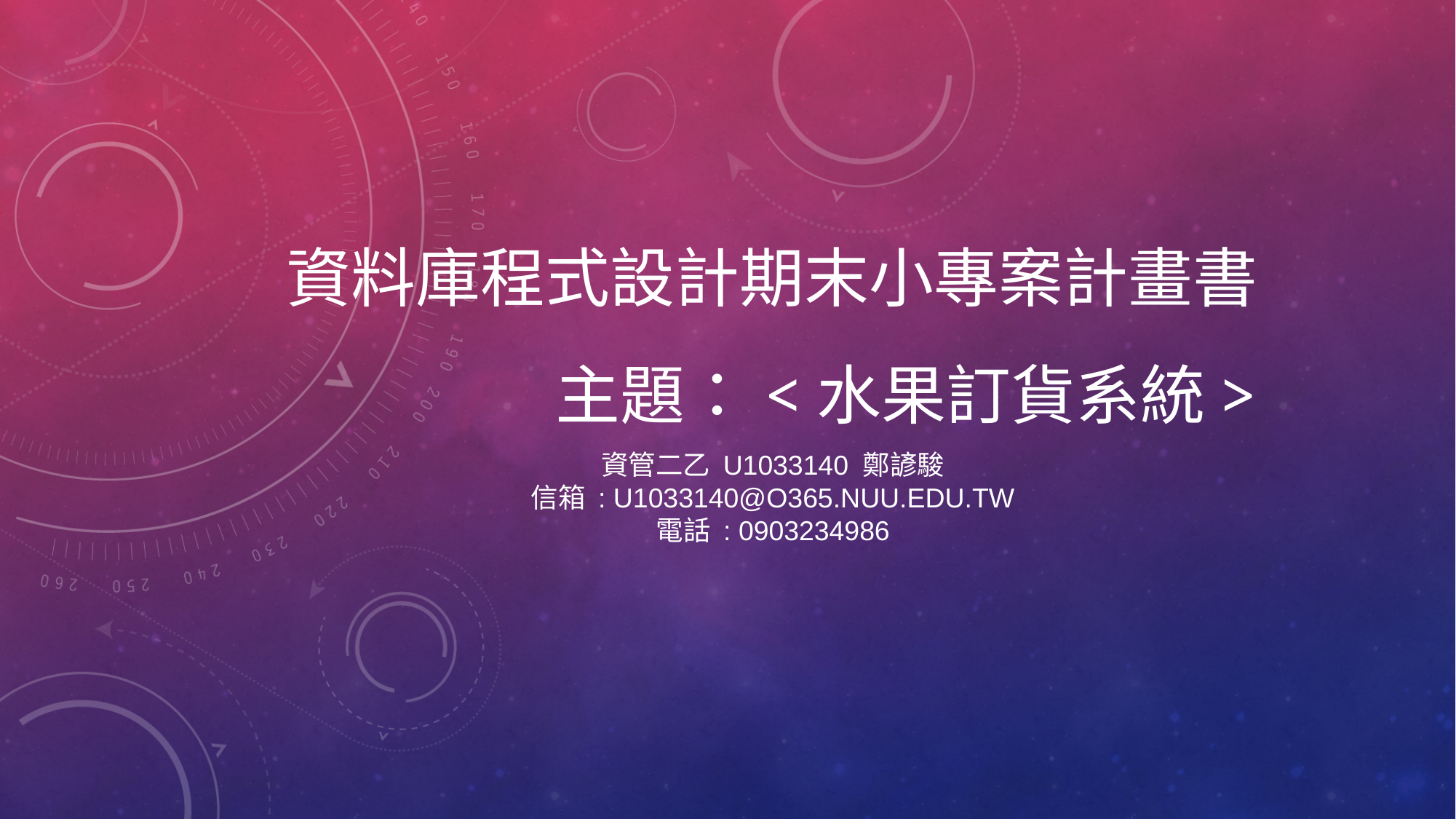

# 資料庫程式設計期末小專案計畫書 主題：<水果訂貨系統>
資管二乙 U1033140 鄭諺駿
信箱 : u1033140@o365.nuu.edu.tw
電話 : 0903234986